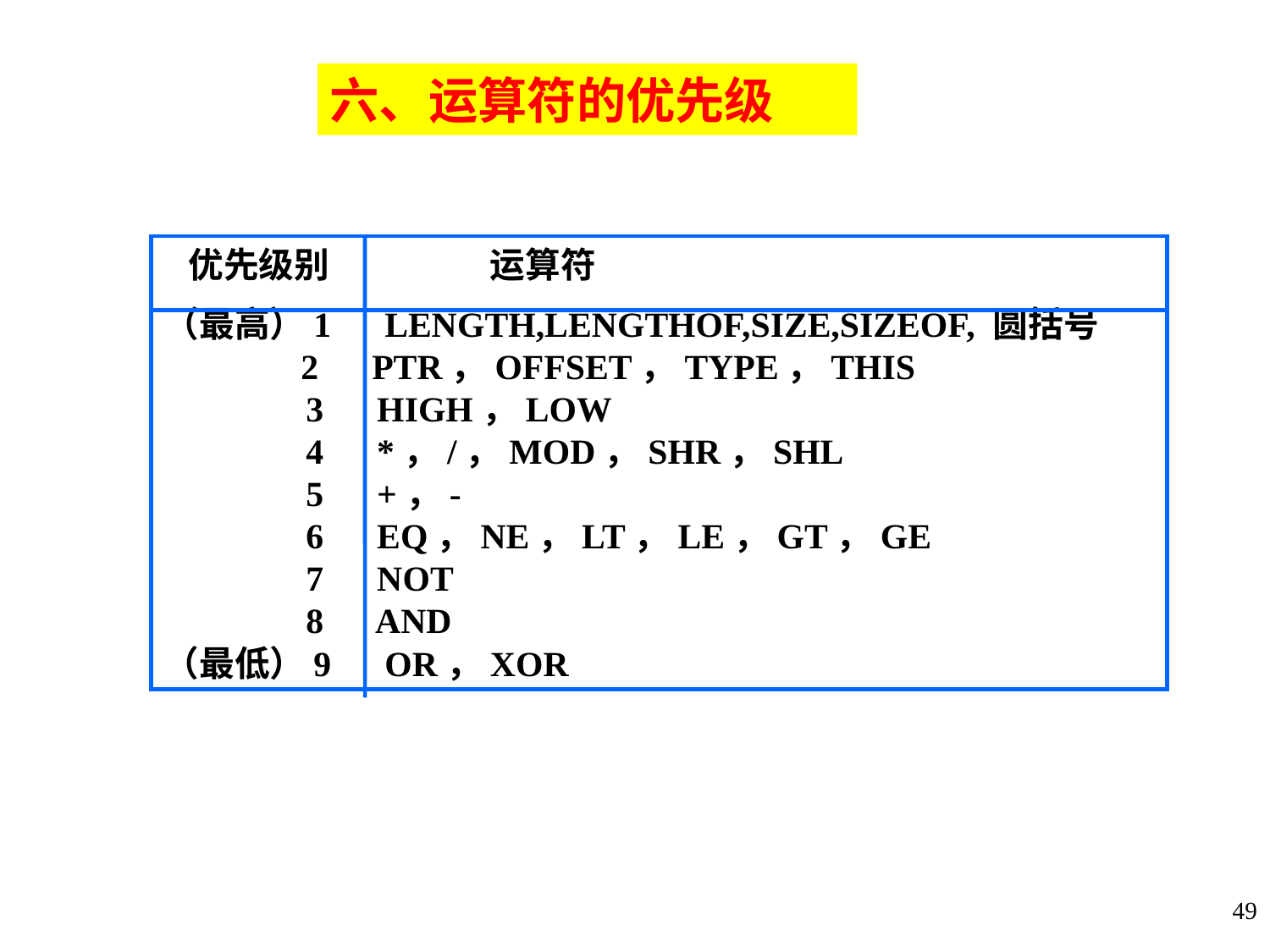

六、运算符的优先级
  优先级别                    运算符
（最高）1      LENGTH,LENGTHOF,SIZE,SIZEOF, 圆括号
                2      PTR，OFFSET，TYPE，THIS
                3      HIGH，LOW
                4      *，/，MOD，SHR，SHL
                5      +，-
                6      EQ，NE，LT，LE，GT，GE
                7      NOT
                8      AND
（最低）9      OR，XOR

49